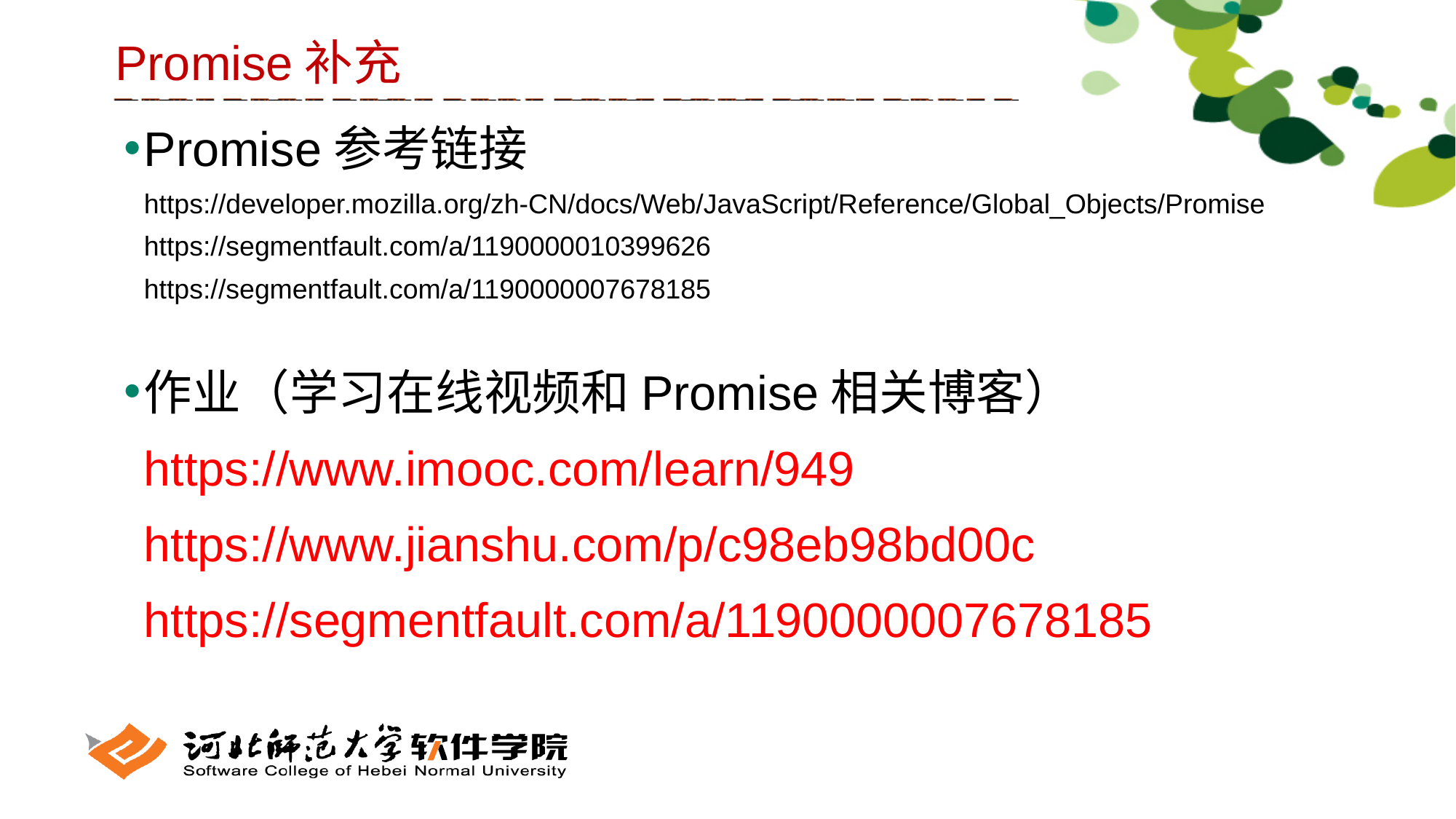

Promise补充
Promise参考链接
https://developer.mozilla.org/zh-CN/docs/Web/JavaScript/Reference/Global_Objects/Promise
https://segmentfault.com/a/1190000010399626
https://segmentfault.com/a/1190000007678185
作业（学习在线视频和Promise相关博客）
https://www.imooc.com/learn/949
https://www.jianshu.com/p/c98eb98bd00c
https://segmentfault.com/a/1190000007678185